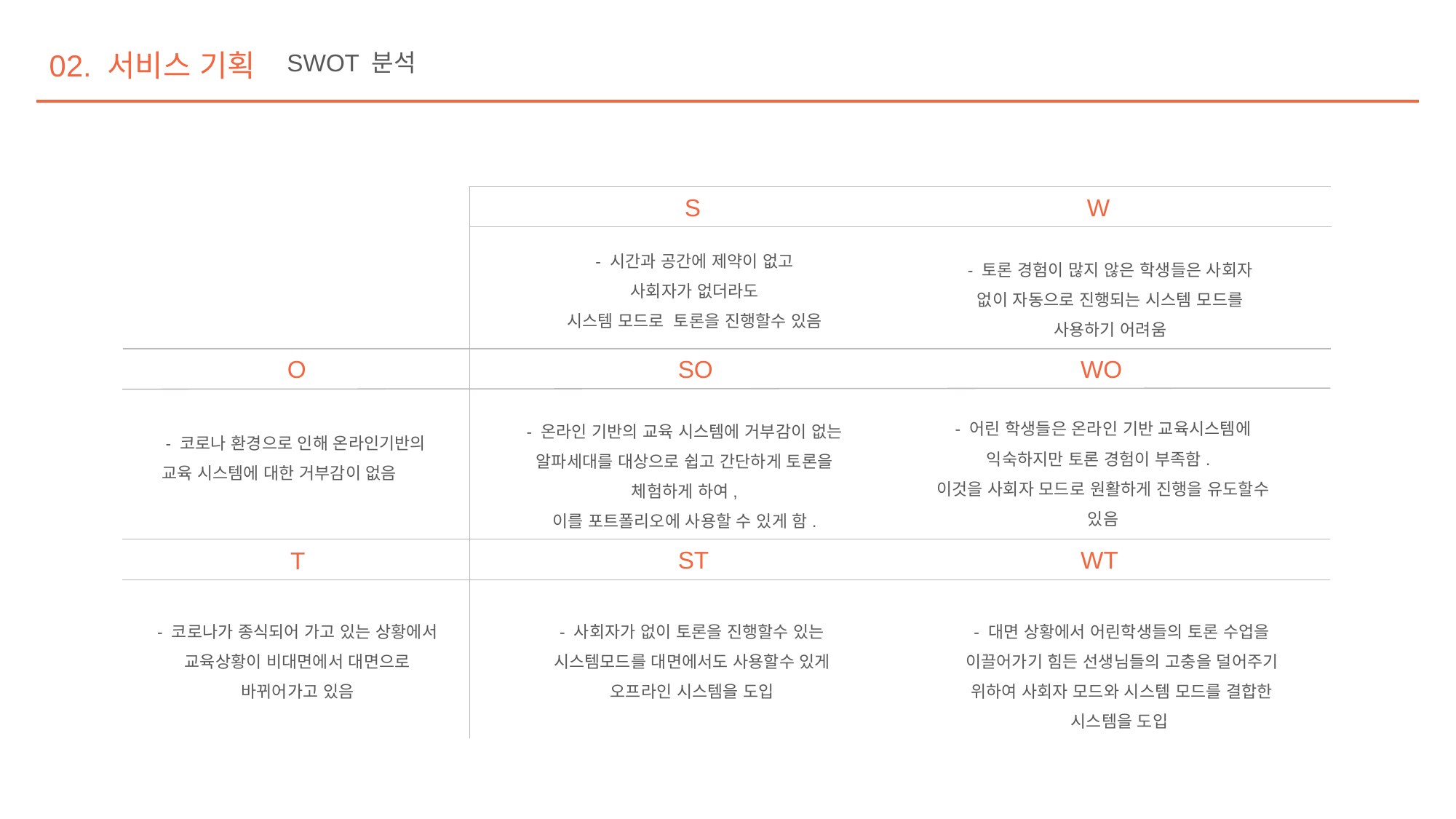

02. 서비스 기획
SWOT 분석
S
W
- 시간과 공간에 제약이 없고
사회자가 없더라도
시스템 모드로  토론을 진행할수 있음
- 토론 경험이 많지 않은 학생들은 사회자 없이 자동으로 진행되는 시스템 모드를 사용하기 어려움
SO
WO
O
- 어린 학생들은 온라인 기반 교육시스템에 익숙하지만 토론 경험이 부족함.
이것을 사회자 모드로 원활하게 진행을 유도할수 있음
- 온라인 기반의 교육 시스템에 거부감이 없는 알파세대를 대상으로 쉽고 간단하게 토론을 체험하게 하여,
이를 포트폴리오에 사용할 수 있게 함.
- 코로나 환경으로 인해 온라인기반의 교육 시스템에 대한 거부감이 없음
ST
WT
T
- 사회자가 없이 토론을 진행할수 있는 시스템모드를 대면에서도 사용할수 있게 오프라인 시스템을 도입
- 대면 상황에서 어린학생들의 토론 수업을 이끌어가기 힘든 선생님들의 고충을 덜어주기 위하여 사회자 모드와 시스템 모드를 결합한 시스템을 도입
- 코로나가 종식되어 가고 있는 상황에서 교육상황이 비대면에서 대면으로 바뀌어가고 있음